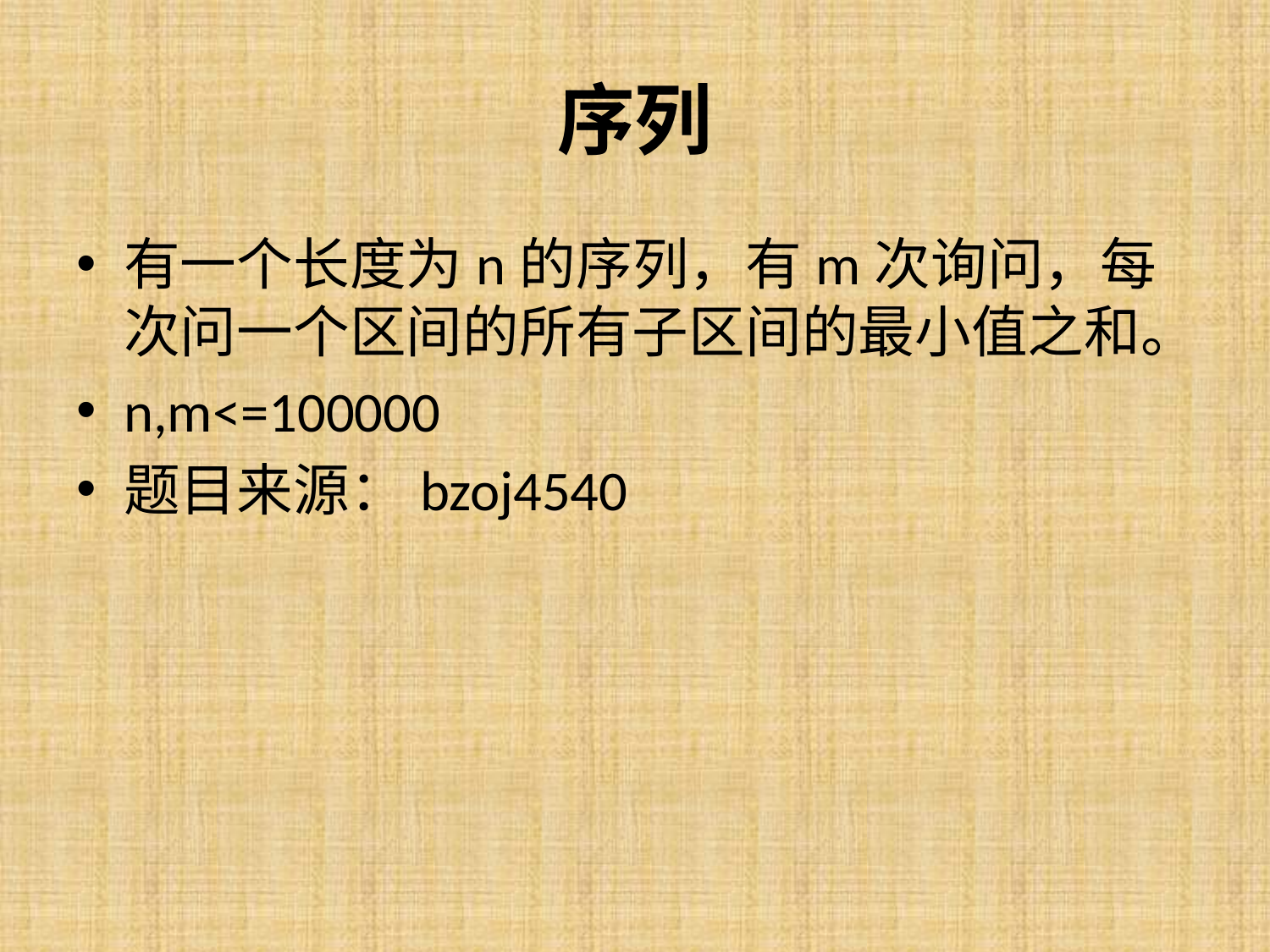

# 序列
有一个长度为n的序列，有m次询问，每次问一个区间的所有子区间的最小值之和。
n,m<=100000
题目来源：bzoj4540